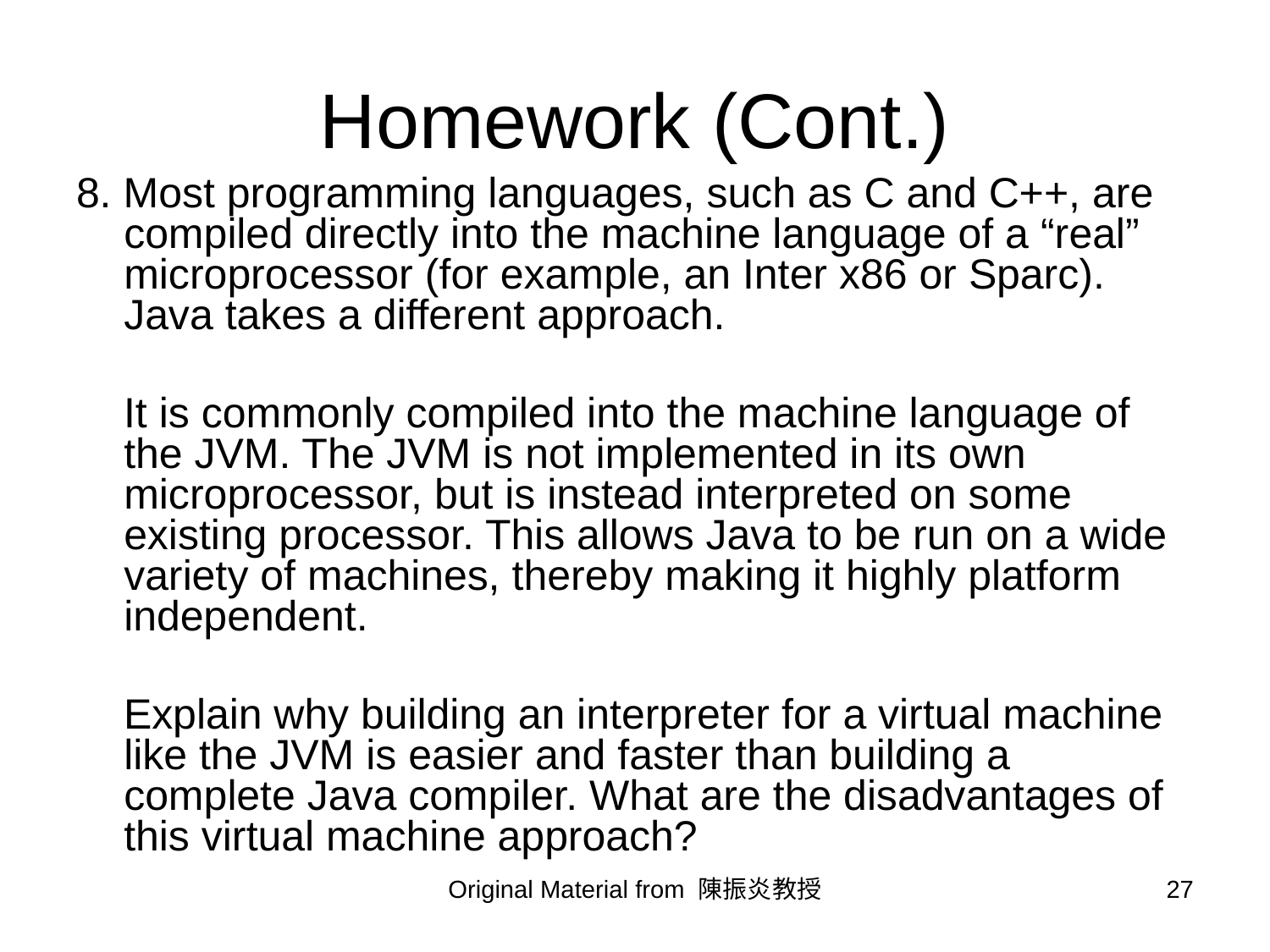

# Homework (Cont.)
8. Most programming languages, such as C and C++, are compiled directly into the machine language of a “real” microprocessor (for example, an Inter x86 or Sparc). Java takes a different approach.

    It is commonly compiled into the machine language of the JVM. The JVM is not implemented in its own microprocessor, but is instead interpreted on some existing processor. This allows Java to be run on a wide variety of machines, thereby making it highly platform independent.

    Explain why building an interpreter for a virtual machine like the JVM is easier and faster than building a complete Java compiler. What are the disadvantages of this virtual machine approach?
Original Material from 陳振炎教授
27